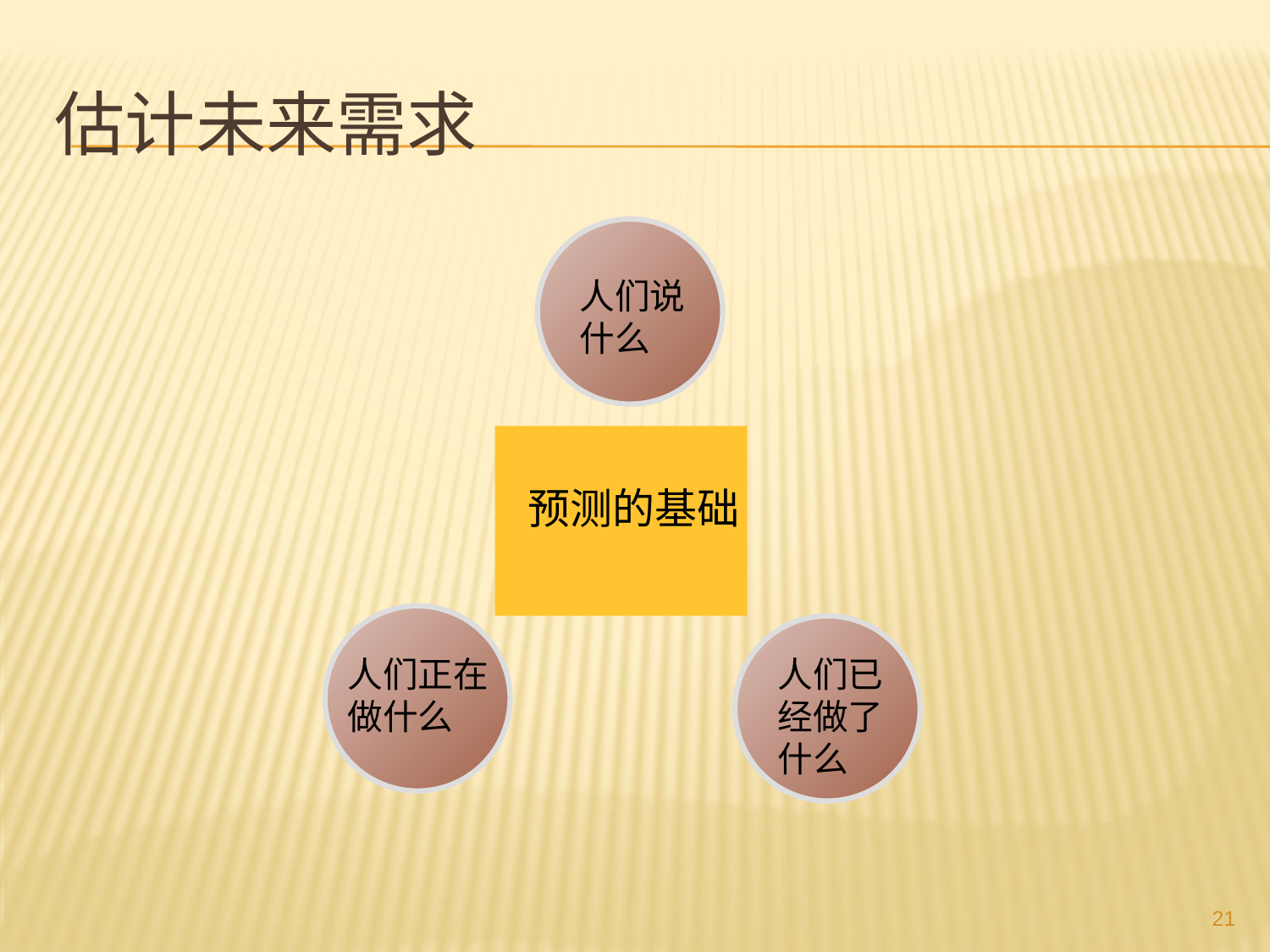

# 估计未来需求

人们说什么

预测的基础

人们正在做什么
人们已经做了什么
21